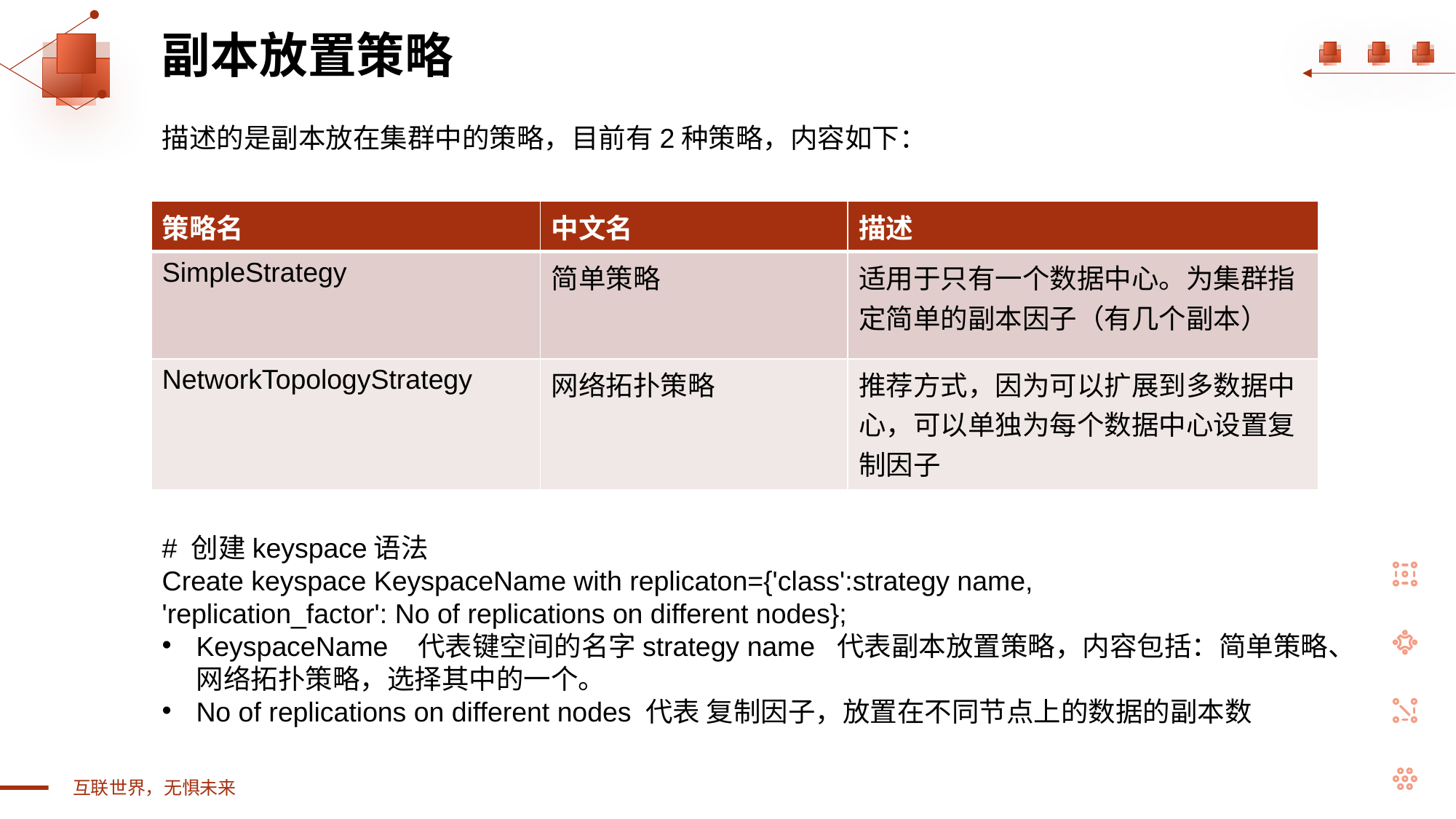

副本放置策略
描述的是副本放在集群中的策略，目前有2种策略，内容如下：
| 策略名 | 中文名 | 描述 |
| --- | --- | --- |
| SimpleStrategy | 简单策略 | 适用于只有一个数据中心。为集群指定简单的副本因子（有几个副本） |
| NetworkTopologyStrategy | 网络拓扑策略 | 推荐方式，因为可以扩展到多数据中心，可以单独为每个数据中心设置复制因子 |
# 创建keyspace语法
Create keyspace KeyspaceName with replicaton={'class':strategy name,
'replication_factor': No of replications on different nodes};
KeyspaceName   代表键空间的名字strategy name  代表副本放置策略，内容包括：简单策略、网络拓扑策略，选择其中的一个。
No of replications on different nodes 代表 复制因子，放置在不同节点上的数据的副本数